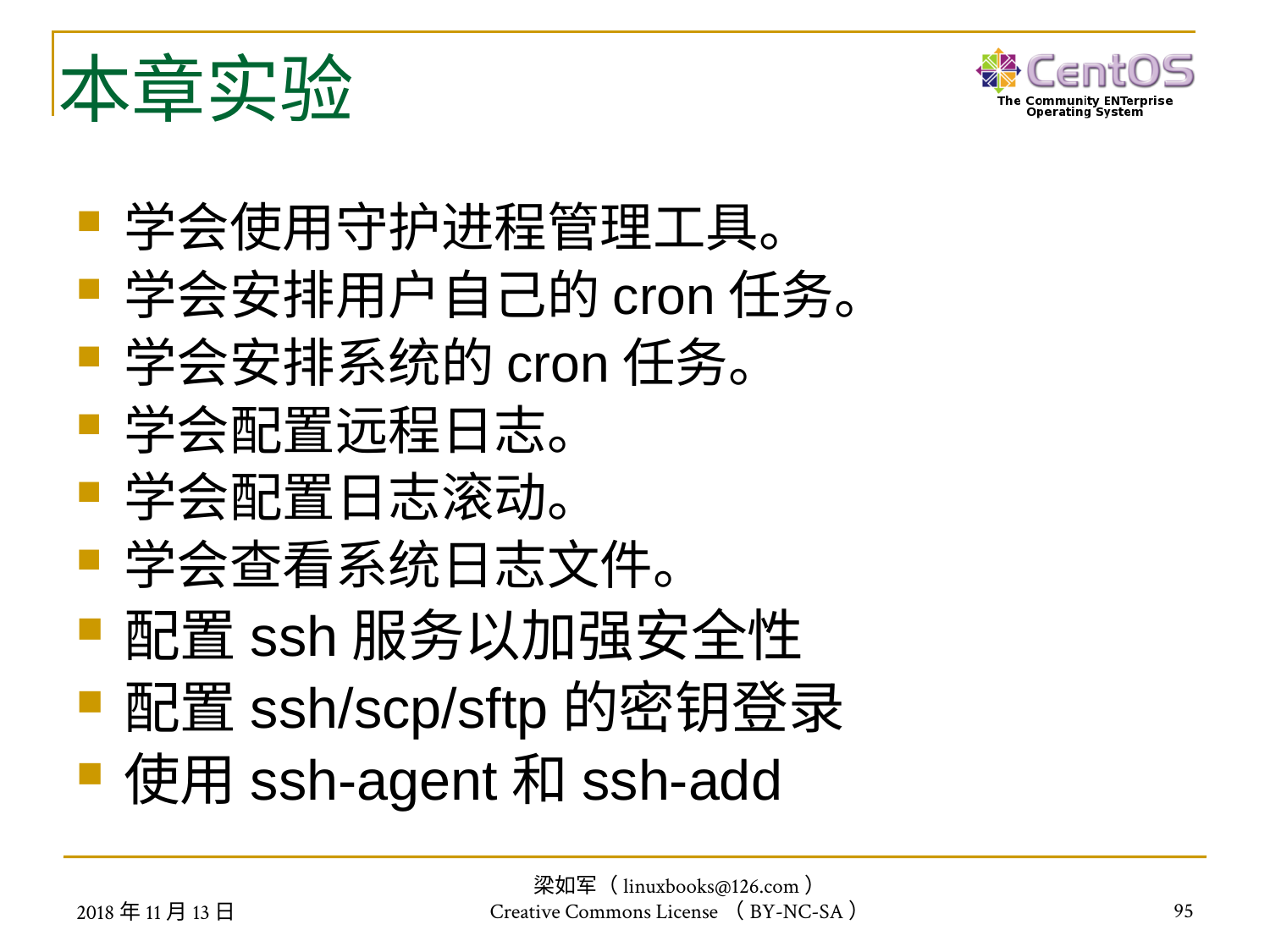

# 本章实验
学会使用守护进程管理工具。
学会安排用户自己的cron任务。
学会安排系统的cron任务。
学会配置远程日志。
学会配置日志滚动。
学会查看系统日志文件。
配置ssh服务以加强安全性
配置ssh/scp/sftp的密钥登录
使用ssh-agent和ssh-add

梁如军（linuxbooks@126.com）
Creative Commons License（BY-NC-SA）
2018年11月13日
95